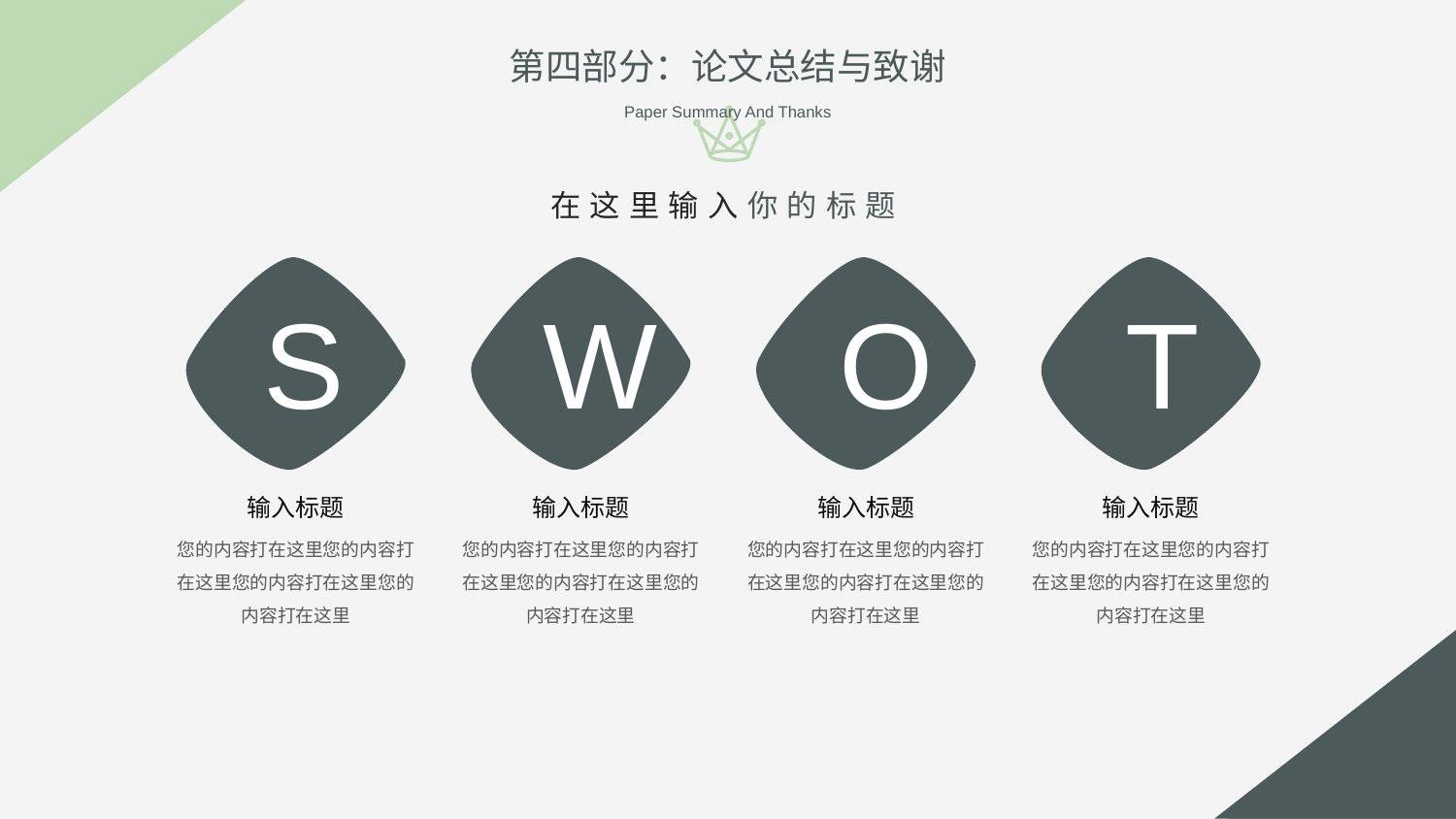

第四部分：论文总结与致谢
Paper Summary And Thanks

在这里输入你的标题

S
W
O
T
输入标题
您的内容打在这里您的内容打在这里您的内容打在这里您的内容打在这里
输入标题
您的内容打在这里您的内容打在这里您的内容打在这里您的内容打在这里
输入标题
您的内容打在这里您的内容打在这里您的内容打在这里您的内容打在这里
输入标题
您的内容打在这里您的内容打在这里您的内容打在这里您的内容打在这里